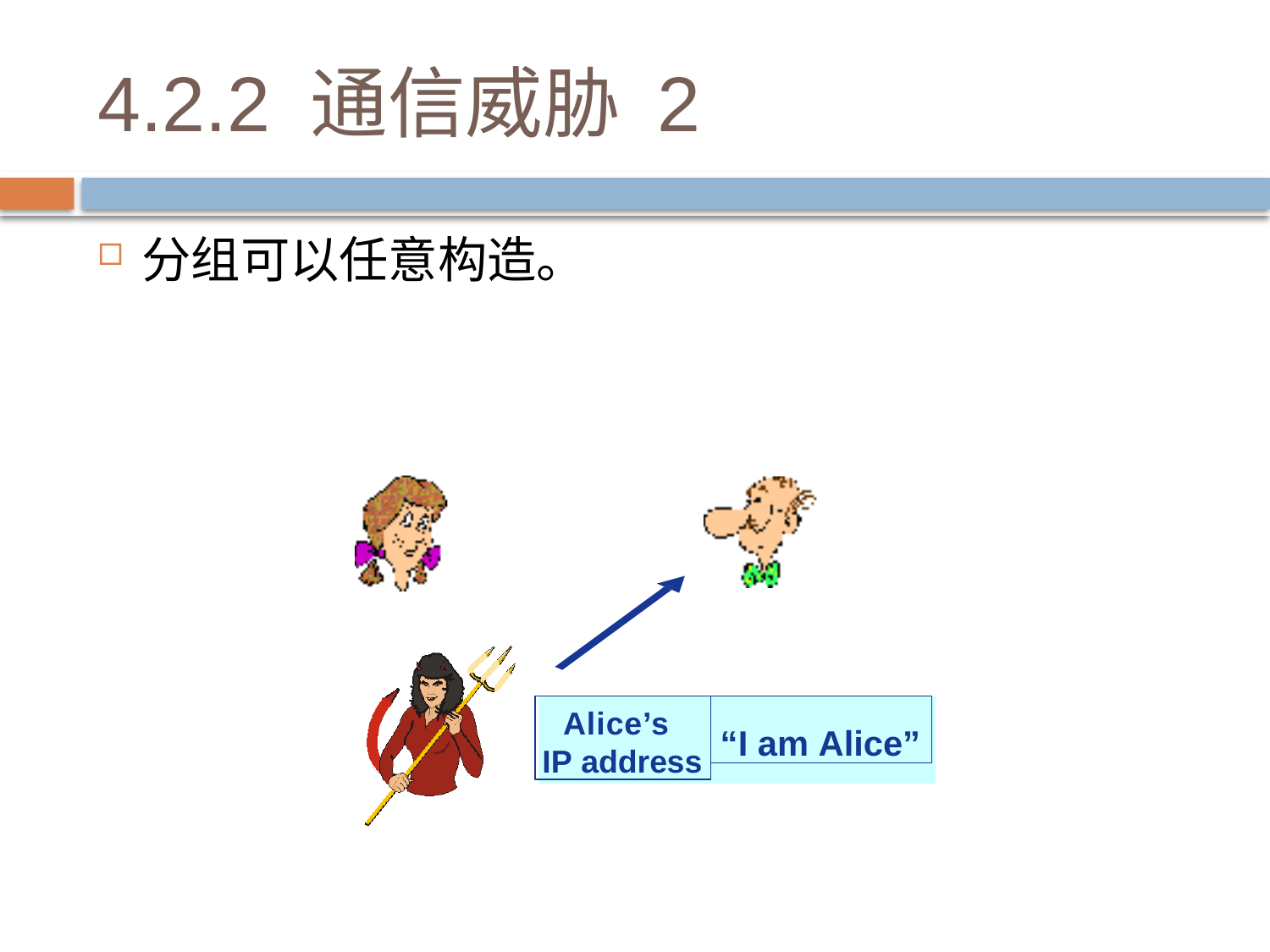

# 4.2.2 通信威胁 2
分组可以任意构造。

Alice’s  IP address

“I am Alice”